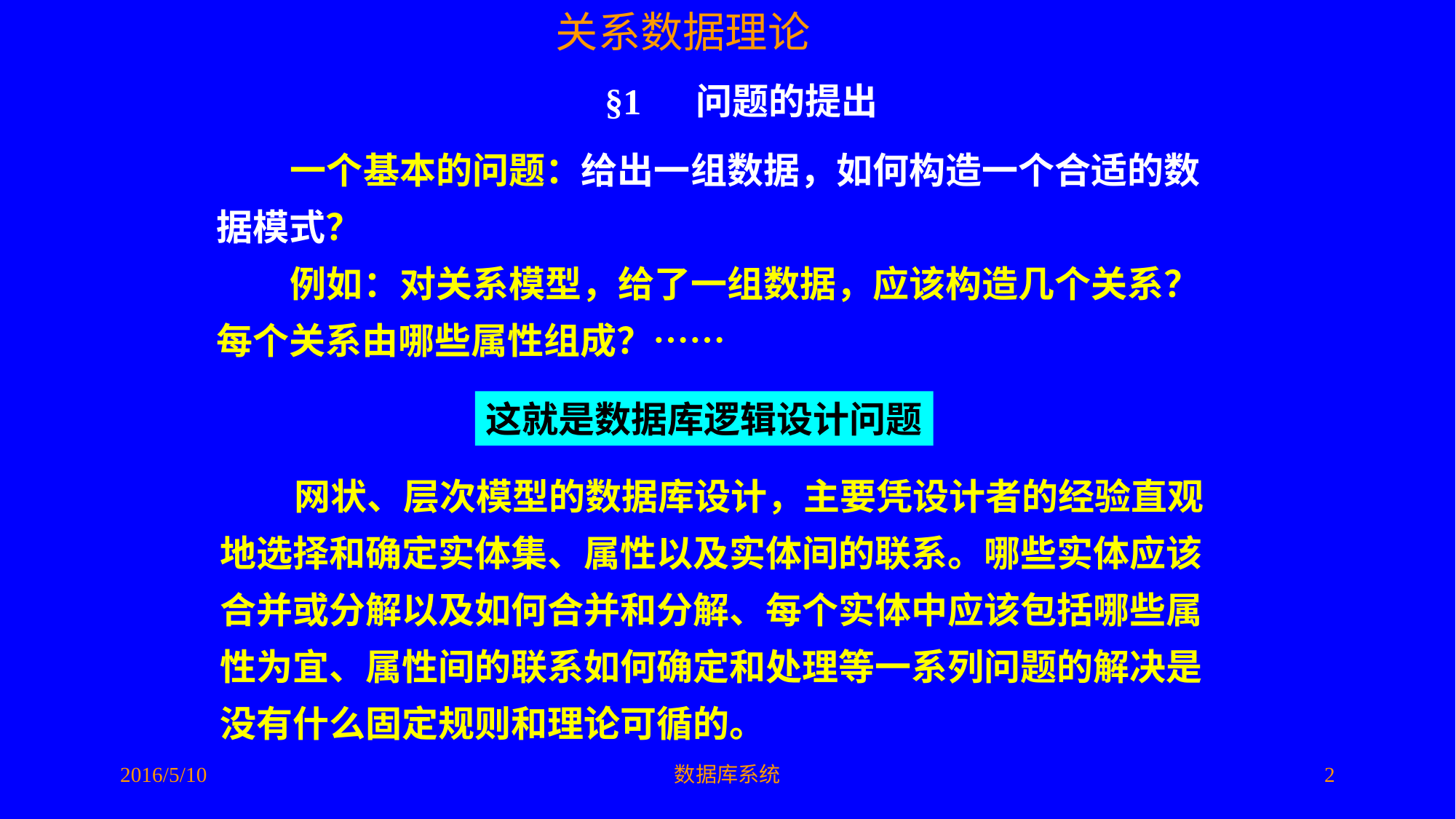

§1     问题的提出
        一个基本的问题：给出一组数据，如何构造一个合适的数据模式？
        例如：对关系模型，给了一组数据，应该构造几个关系？每个关系由哪些属性组成？……
这就是数据库逻辑设计问题
        网状、层次模型的数据库设计，主要凭设计者的经验直观地选择和确定实体集、属性以及实体间的联系。哪些实体应该合并或分解以及如何合并和分解、每个实体中应该包括哪些属性为宜、属性间的联系如何确定和处理等一系列问题的解决是没有什么固定规则和理论可循的。
2016/5/10
数据库系统
2